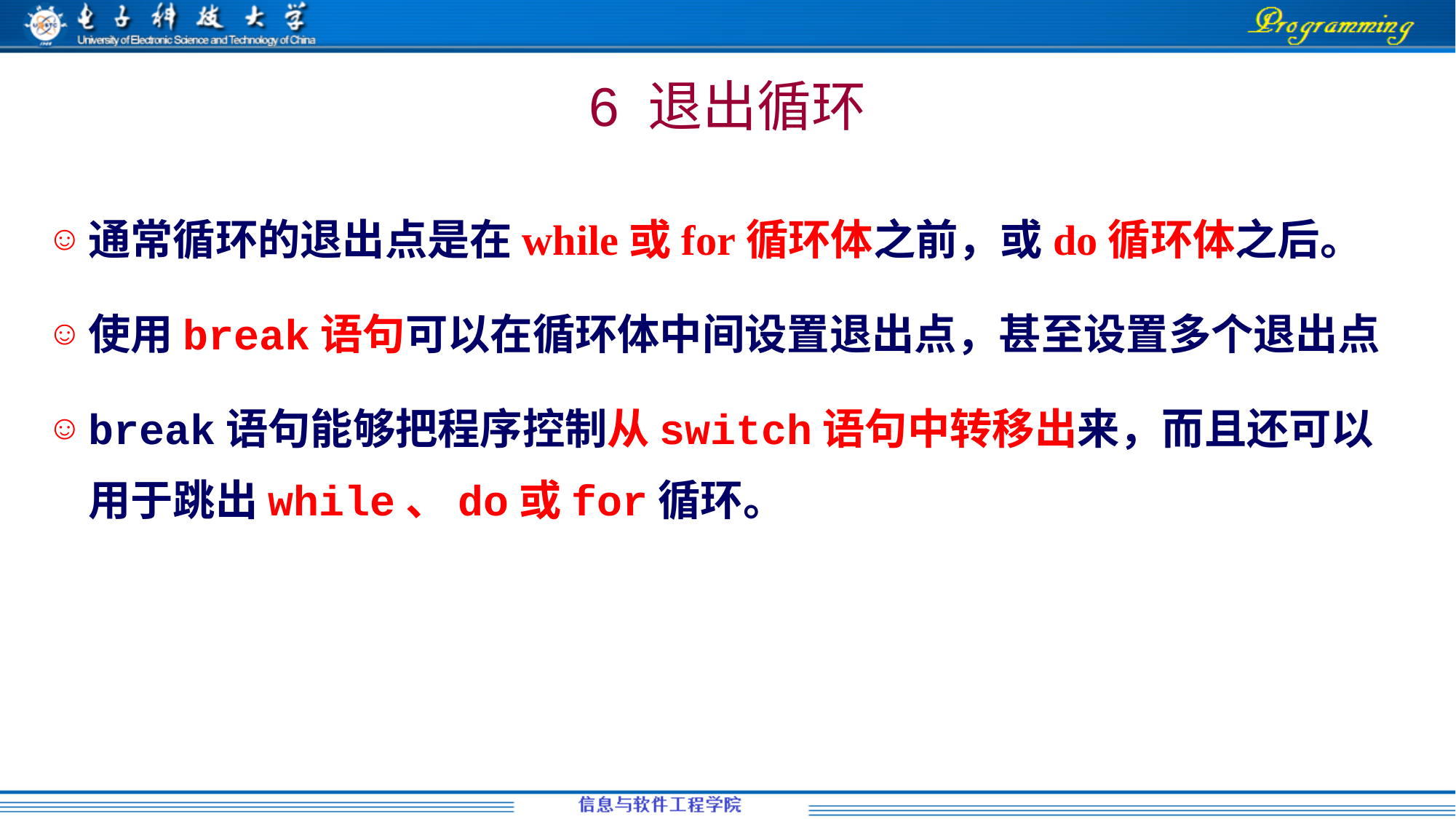

6 退出循环
通常循环的退出点是在while或for循环体之前，或do循环体之后。
使用break语句可以在循环体中间设置退出点，甚至设置多个退出点
break语句能够把程序控制从switch语句中转移出来，而且还可以用于跳出while、do或for循环。